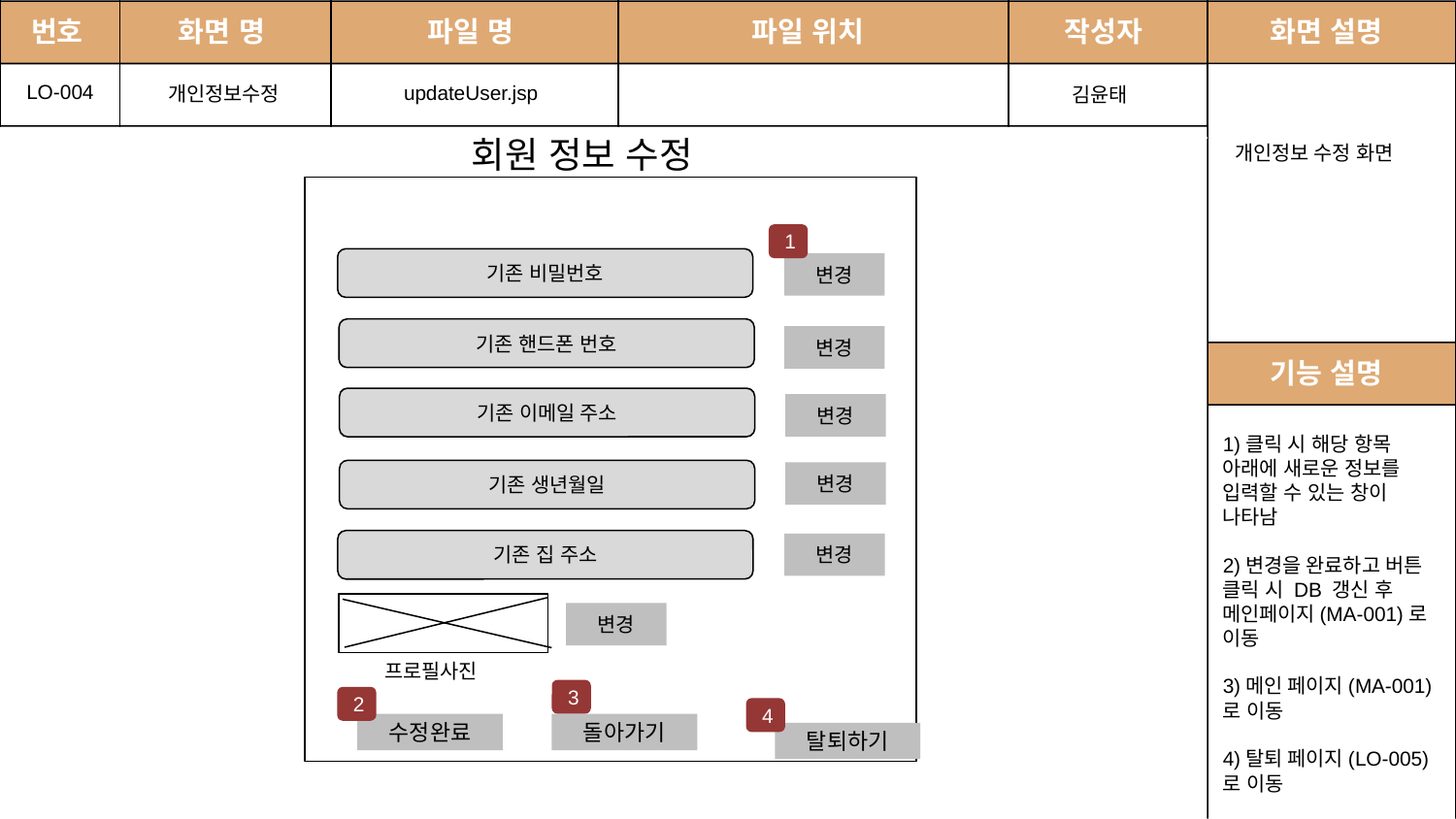

번호
화면 명
파일 명
# 파일 위치
작성자
화면 설명
LO-004
updateUser.jsp
개인정보수정
김윤태
회원 정보 수정
개인정보 수정 화면
2
2

1
기존 비밀번호
변경
기존 핸드폰 번호
변경
기능 설명
2
2
기존 이메일 주소
변경
2
1)클릭 시 해당 항목 아래에 새로운 정보를 입력할 수 있는 창이 나타남

2)변경을 완료하고 버튼 클릭 시 DB 갱신 후 메인페이지(MA-001)로 이동

3)메인 페이지(MA-001)로 이동

4)탈퇴 페이지(LO-005)로 이동
기존 생년월일
변경
기존 집 주소
변경

프로필사진
변경
2
2
2
2
3
2
4
수정완료
돌아가기
탈퇴하기